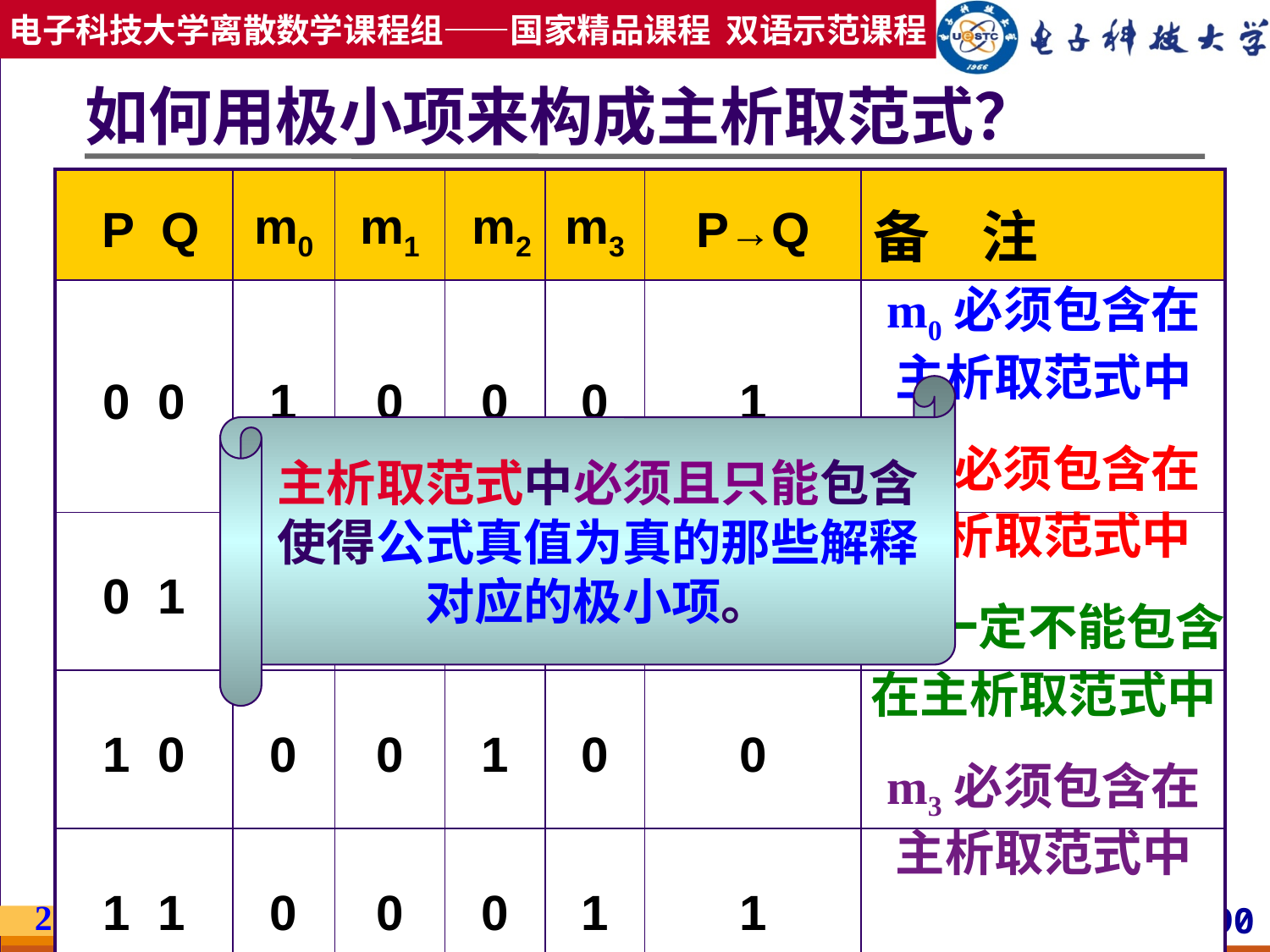

# 如何用极小项来构成主析取范式？
| P Q | m0 | m1 | m2 | m3 | P→Q | 备 注 |
| --- | --- | --- | --- | --- | --- | --- |
| 0 0 | 1 | 0 | 0 | 0 | 1 |  |
| 0 1 | 0 | 1 | 0 | 0 | 1 |  |
| 1 0 | 0 | 0 | 1 | 0 | 0 |  |
| 1 1 | 0 | 0 | 0 | 1 | 1 |  |
m0必须包含在
主析取范式中
主析取范式中必须且只能包含使得公式真值为真的那些解释对应的极小项。
m1必须包含在
主析取范式中
m2一定不能包含
在主析取范式中
m3必须包含在
主析取范式中
2019/2/27